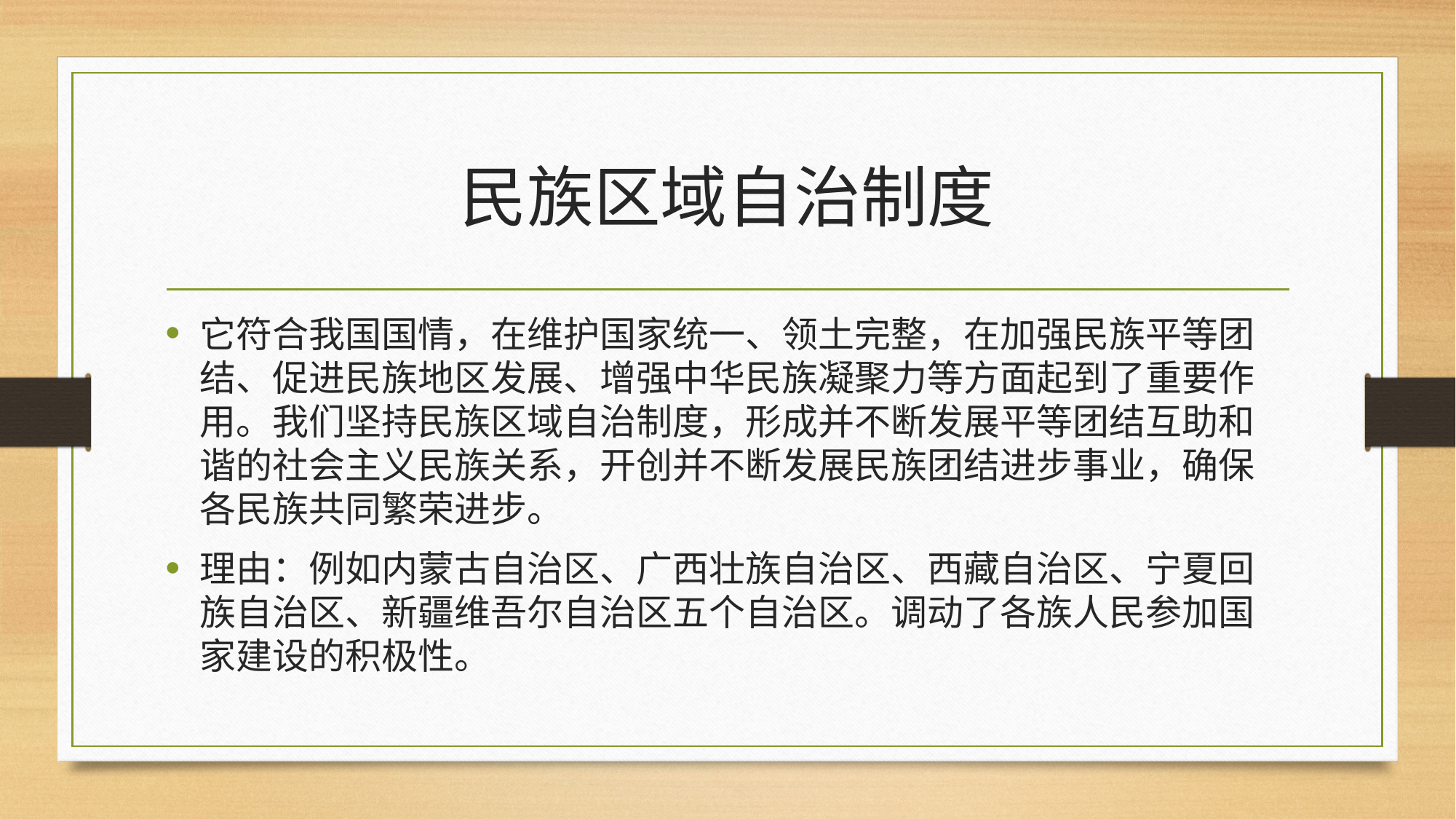

# 民族区域自治制度
它符合我国国情，在维护国家统一、领土完整，在加强民族平等团结、促进民族地区发展、增强中华民族凝聚力等方面起到了重要作用。我们坚持民族区域自治制度，形成并不断发展平等团结互助和谐的社会主义民族关系，开创并不断发展民族团结进步事业，确保各民族共同繁荣进步。
理由：例如内蒙古自治区、广西壮族自治区、西藏自治区、宁夏回族自治区、新疆维吾尔自治区五个自治区。调动了各族人民参加国家建设的积极性。